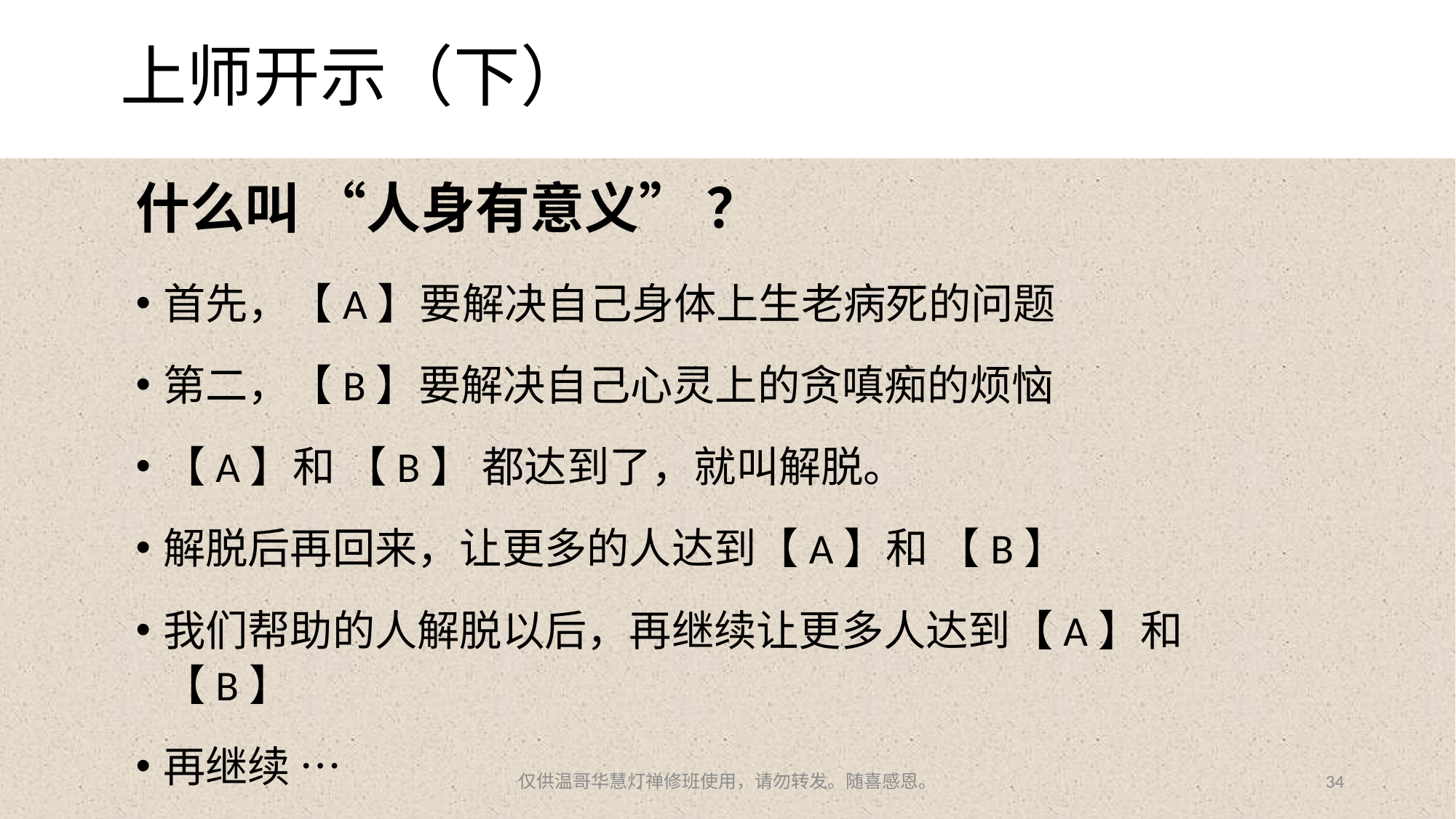

# 上师开示（下）
什么叫 “人身有意义” ？
首先，【A】要解决自己身体上生老病死的问题
第二，【B】要解决自己心灵上的贪嗔痴的烦恼
【A】和 【B】 都达到了，就叫解脱。
解脱后再回来，让更多的人达到【A】和 【B】
我们帮助的人解脱以后，再继续让更多人达到【A】和 【B】
再继续 …

仅供温哥华慧灯禅修班使用，请勿转发。随喜感恩。
34